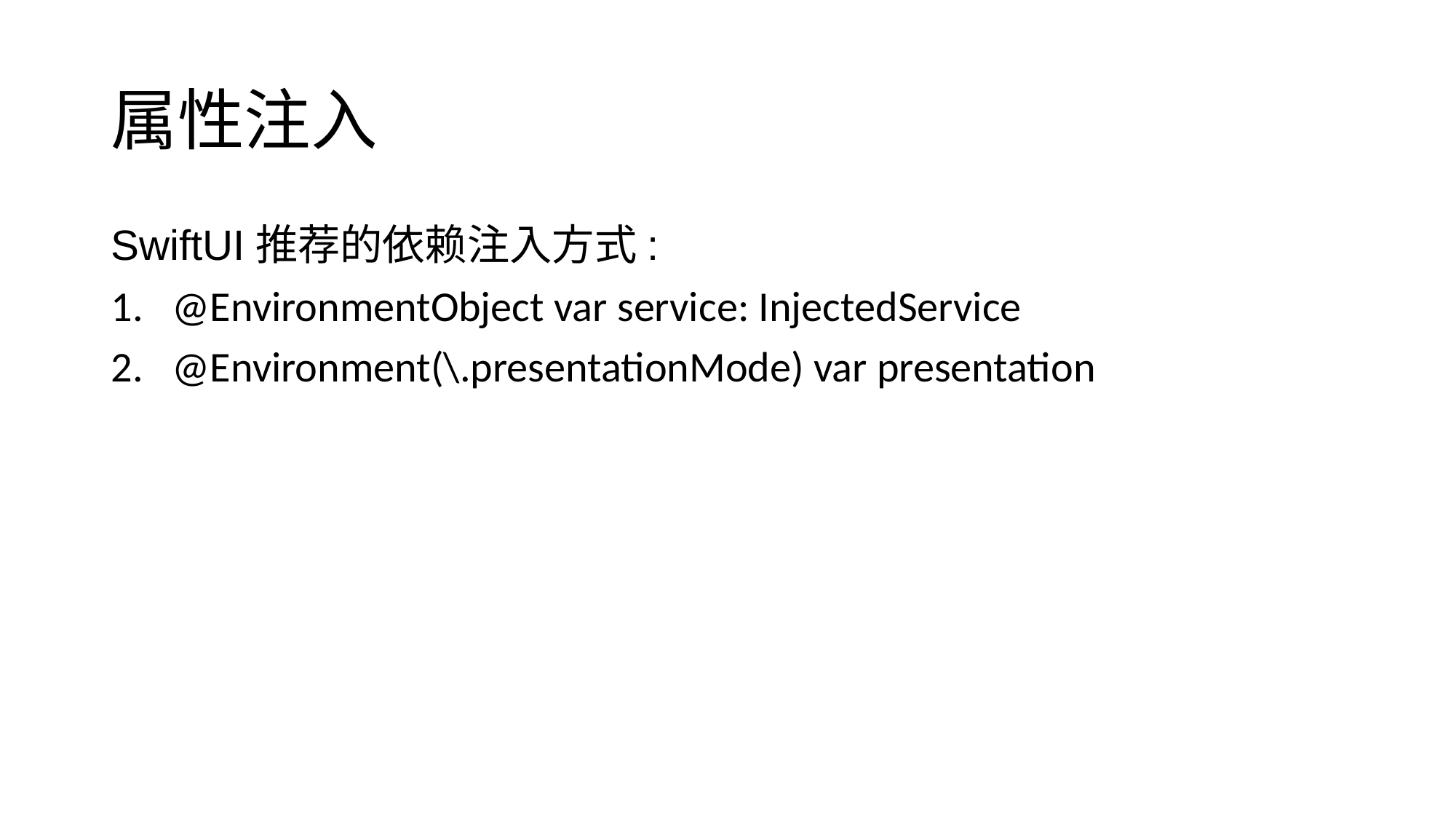

# 属性注入
SwiftUI推荐的依赖注入方式:
@EnvironmentObject var service: InjectedService
@Environment(\.presentationMode) var presentation